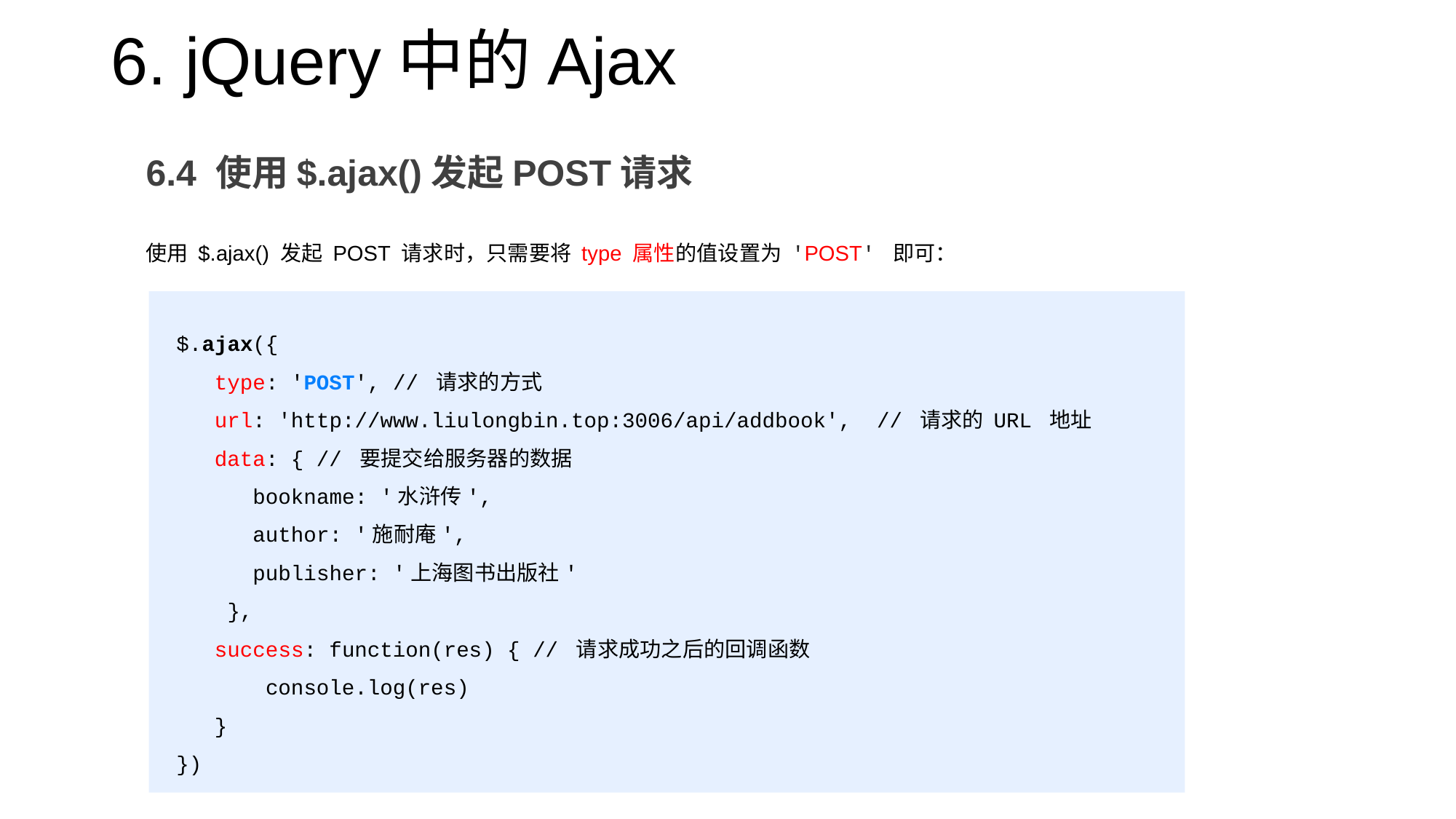

# 6. jQuery中的Ajax
6.4 使用$.ajax()发起POST请求
使用 $.ajax() 发起 POST 请求时，只需要将 type 属性的值设置为 'POST' 即可：

$.ajax({
   type: 'POST', // 请求的方式
   url: 'http://www.liulongbin.top:3006/api/addbook',  // 请求的 URL 地址
   data: { // 要提交给服务器的数据
      bookname: '水浒传',
      author: '施耐庵',
      publisher: '上海图书出版社'
    },
   success: function(res) { // 请求成功之后的回调函数
       console.log(res)
   }
})